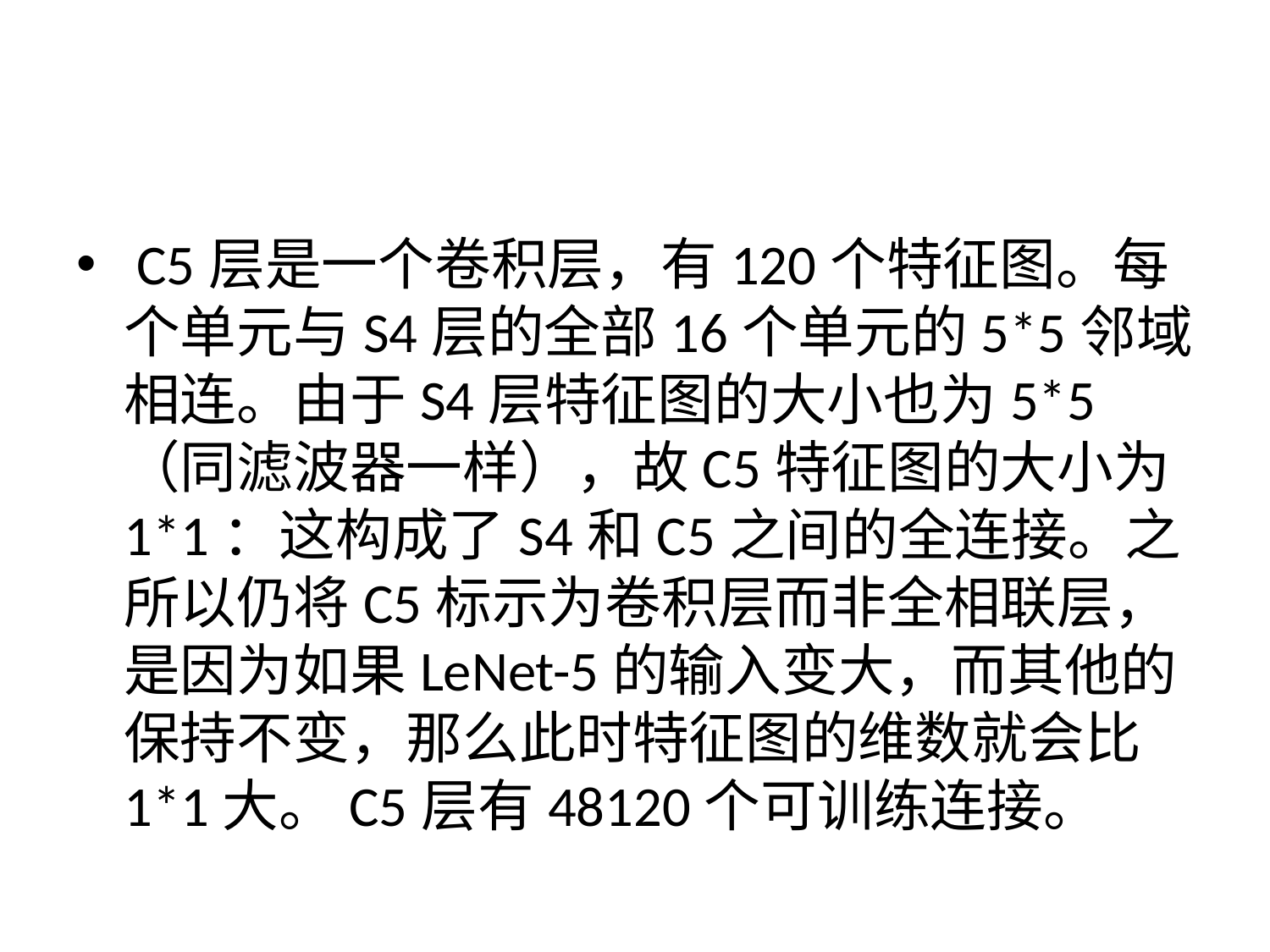

#
 C5层是一个卷积层，有120个特征图。每个单元与S4层的全部16个单元的5*5邻域相连。由于S4层特征图的大小也为5*5（同滤波器一样），故C5特征图的大小为1*1：这构成了S4和C5之间的全连接。之所以仍将C5标示为卷积层而非全相联层，是因为如果LeNet-5的输入变大，而其他的保持不变，那么此时特征图的维数就会比1*1大。C5层有48120个可训练连接。